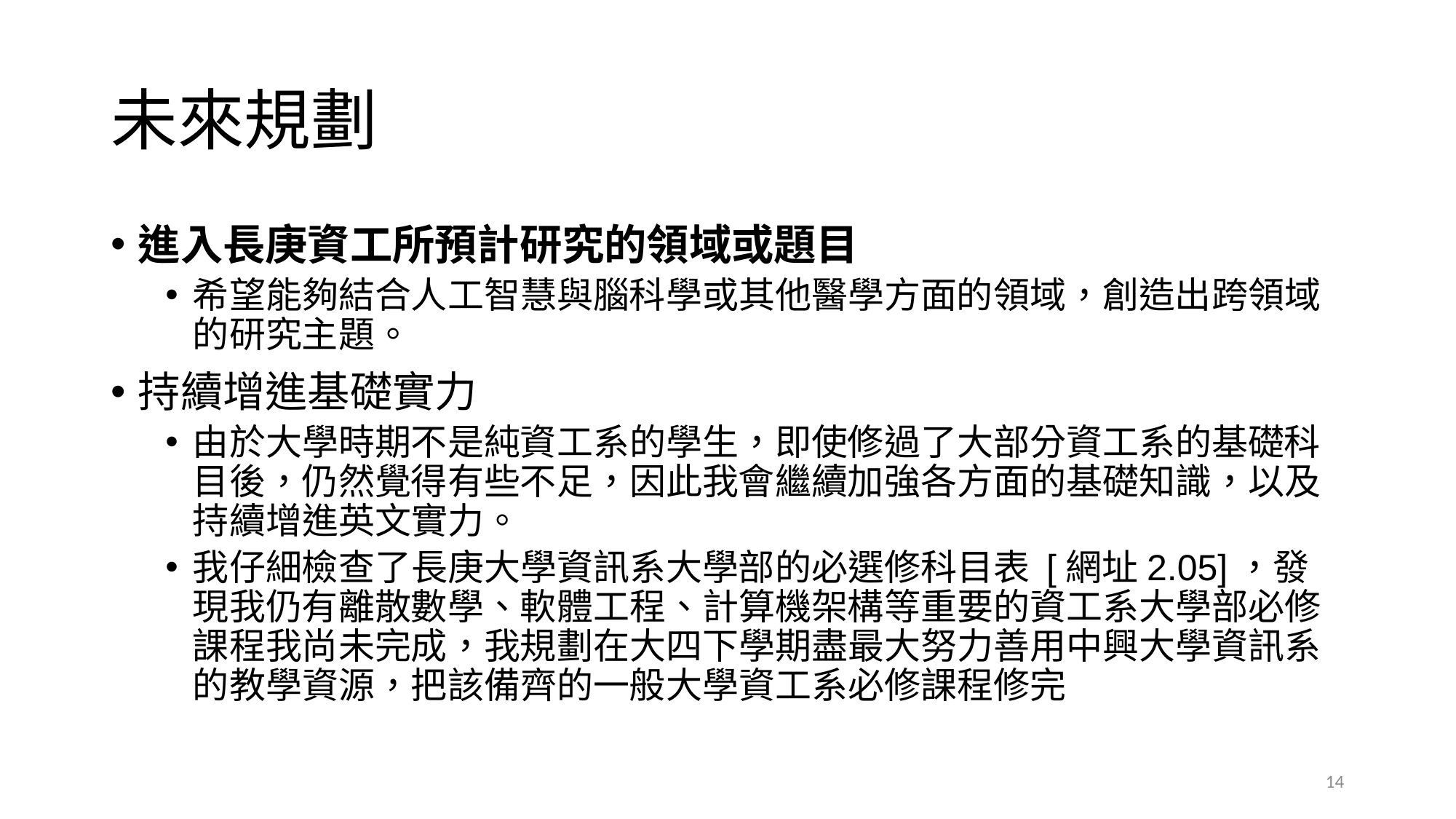

# 未來規劃
進入長庚資工所預計研究的領域或題目
希望能夠結合人工智慧與腦科學或其他醫學方面的領域，創造出跨領域的研究主題。
持續增進基礎實力
由於大學時期不是純資工系的學生，即使修過了大部分資工系的基礎科目後，仍然覺得有些不足，因此我會繼續加強各方面的基礎知識，以及持續增進英文實力。
我仔細檢查了長庚大學資訊系大學部的必選修科目表 [網址2.05]，發現我仍有離散數學、軟體工程、計算機架構等重要的資工系大學部必修課程我尚未完成，我規劃在大四下學期盡最大努力善用中興大學資訊系的教學資源，把該備齊的一般大學資工系必修課程修完
14